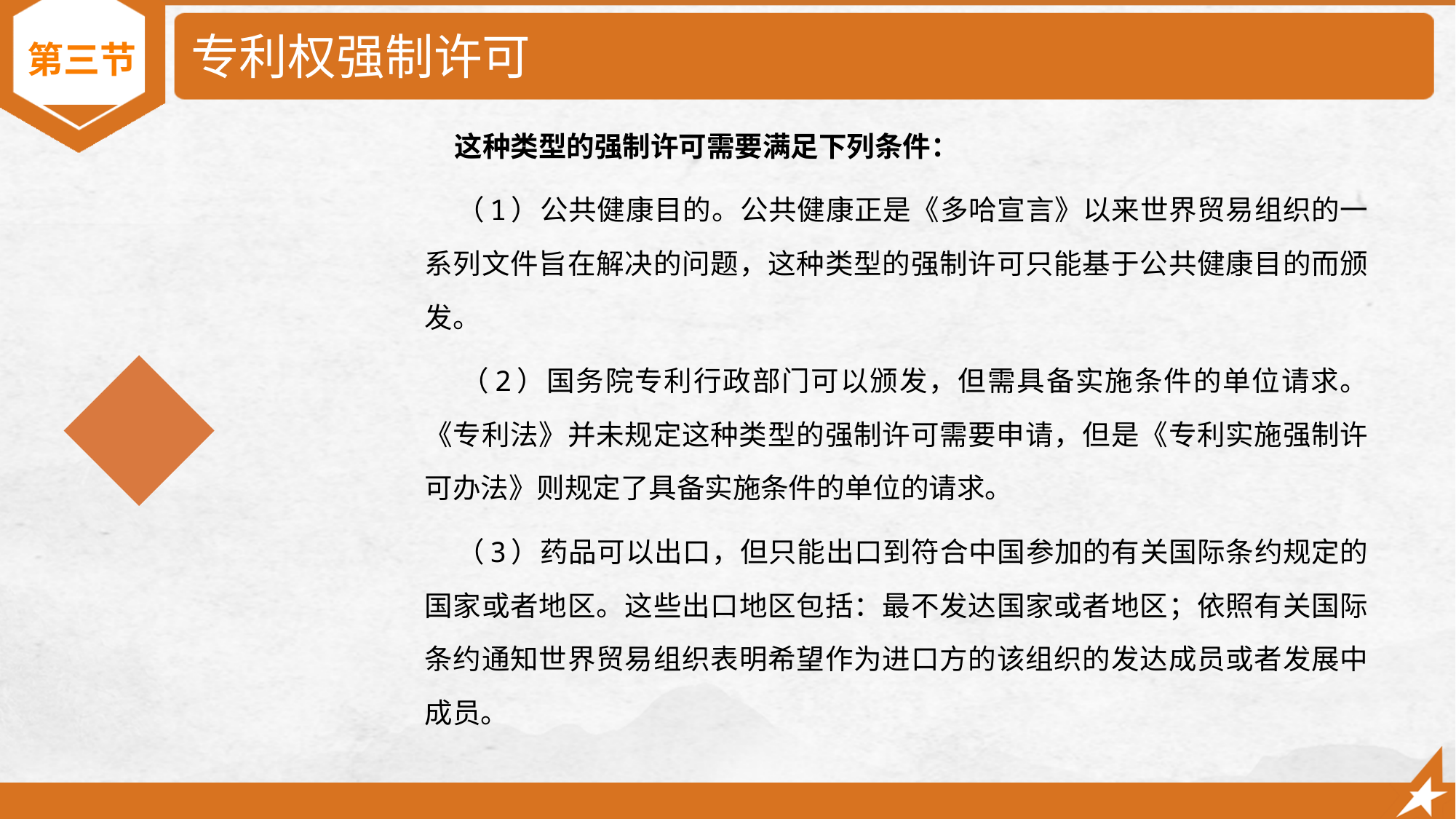

# 专利权强制许可
第三节
    这种类型的强制许可需要满足下列条件：
    （1）公共健康目的。公共健康正是《多哈宣言》以来世界贸易组织的一系列文件旨在解决的问题，这种类型的强制许可只能基于公共健康目的而颁发。
    （2）国务院专利行政部门可以颁发，但需具备实施条件的单位请求。《专利法》并未规定这种类型的强制许可需要申请，但是《专利实施强制许可办法》则规定了具备实施条件的单位的请求。
    （3）药品可以出口，但只能出口到符合中国参加的有关国际条约规定的国家或者地区。这些出口地区包括：最不发达国家或者地区；依照有关国际条约通知世界贸易组织表明希望作为进口方的该组织的发达成员或者发展中成员。